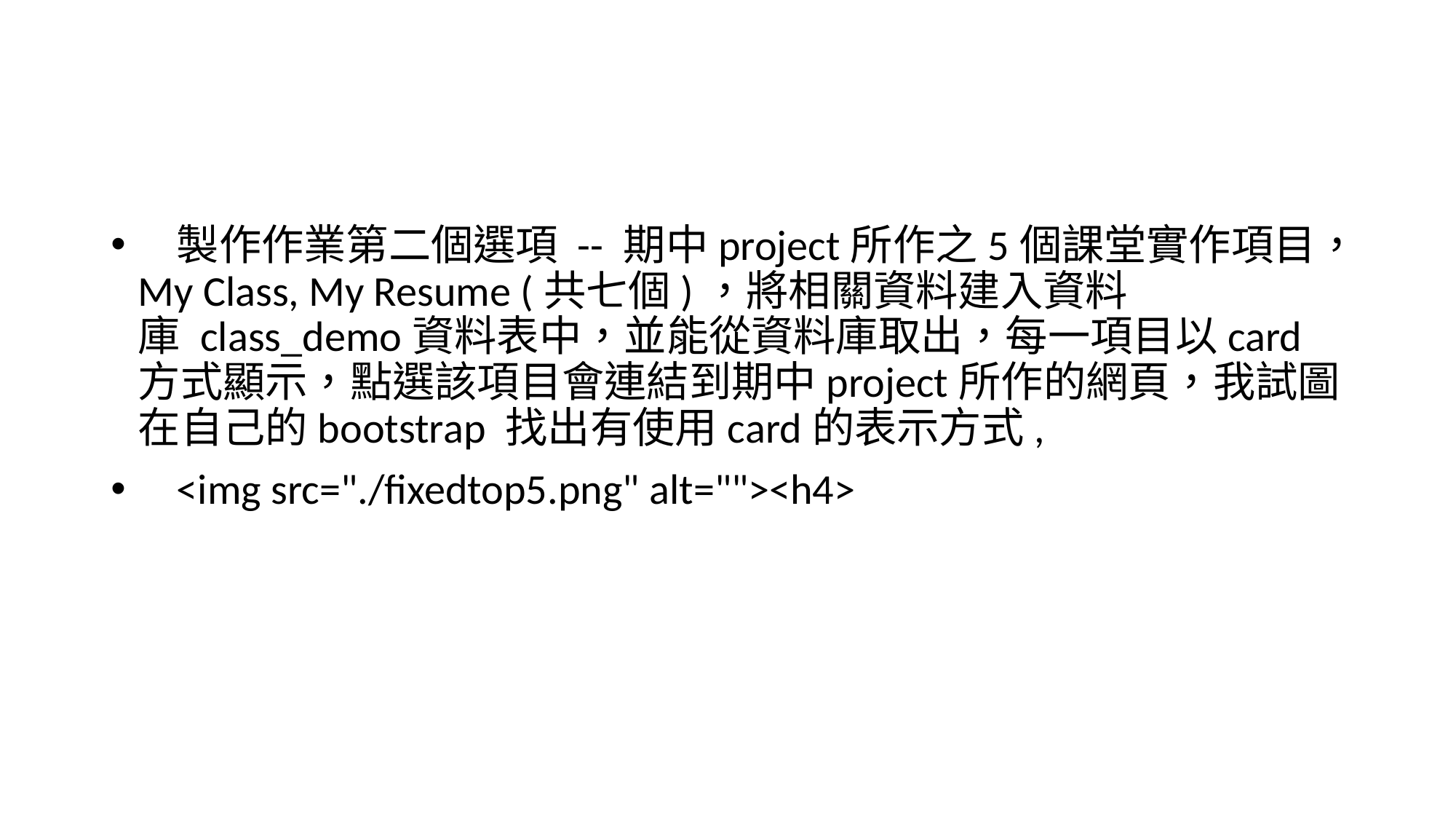

#
   製作作業第二個選項 -- 期中project所作之5個課堂實作項目，My Class, My Resume (共七個)，將相關資料建入資料庫 class_demo資料表中，並能從資料庫取出，每一項目以card方式顯示，點選該項目會連結到期中project所作的網頁，我試圖在自己的bootstrap 找出有使用card的表示方式,
    <img src="./fixedtop5.png" alt=""><h4>